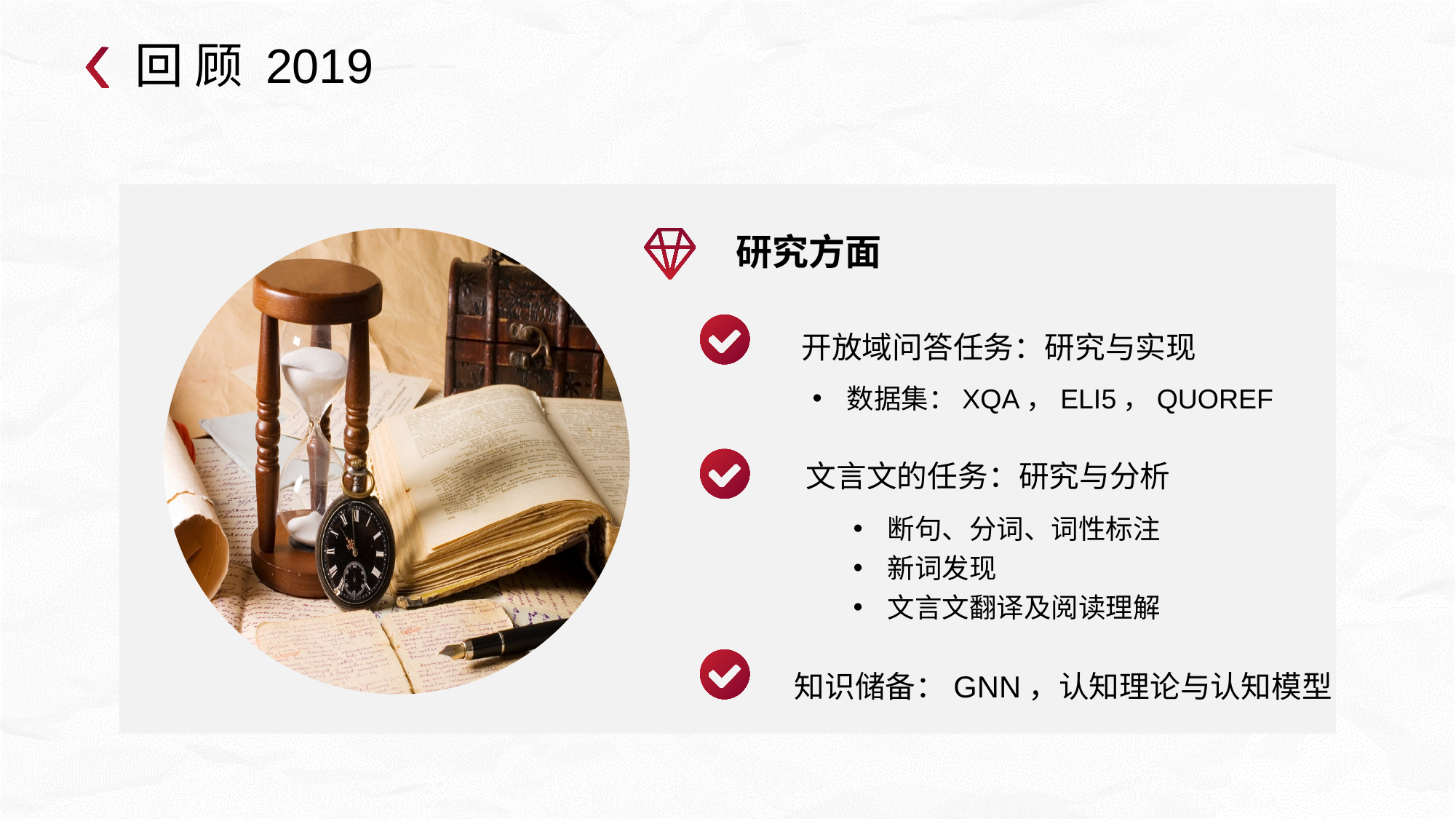

回 顾 2019

研究方面

开放域问答任务：研究与实现

数据集：XQA，ELI5，QUOREF
文言文的任务：研究与分析

断句、分词、词性标注
新词发现
文言文翻译及阅读理解

知识储备：GNN，认知理论与认知模型